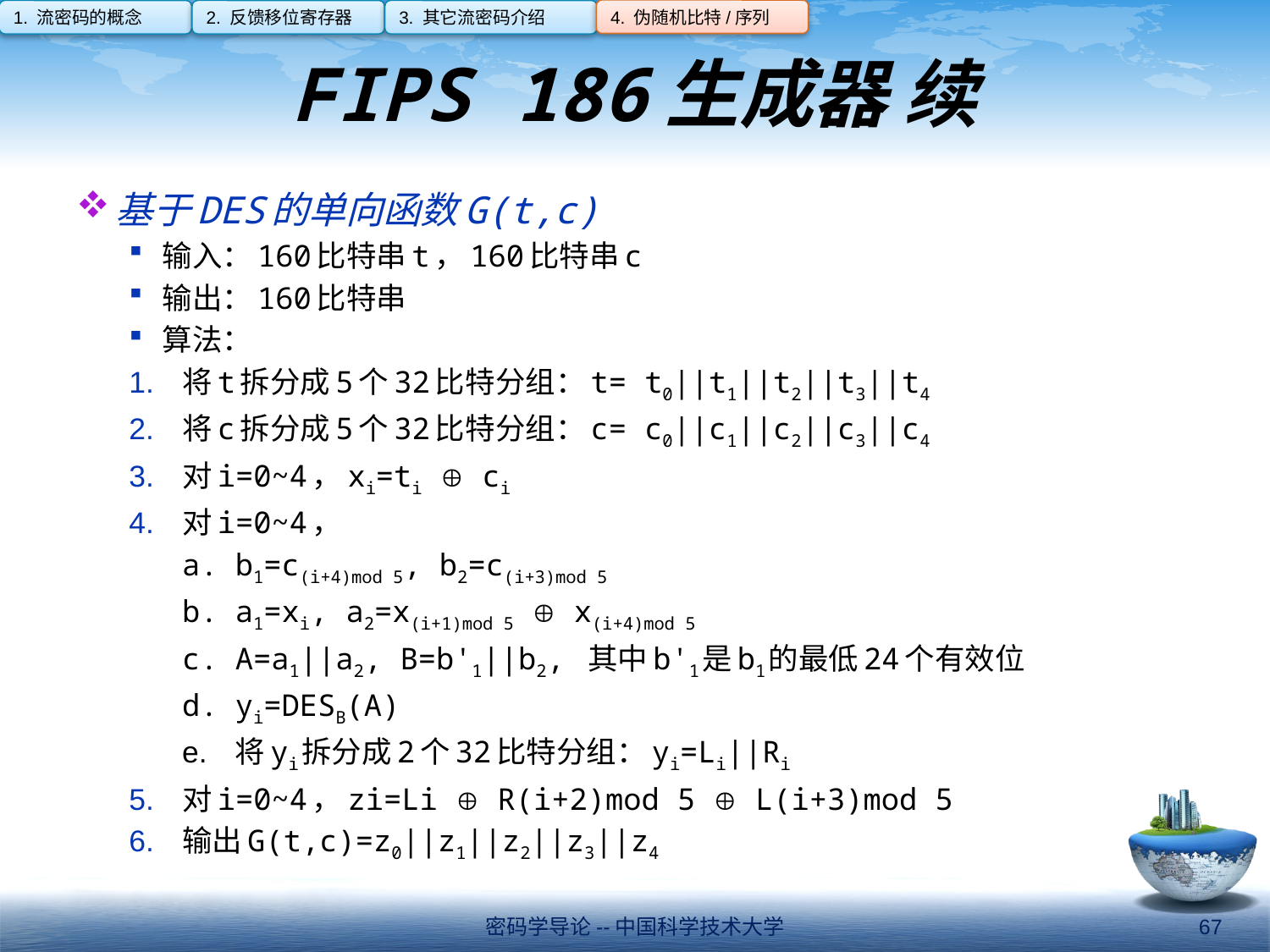

4. 伪随机比特/序列
1. 流密码的概念
2. 反馈移位寄存器
3. 其它流密码介绍
# FIPS 186生成器 续
基于DES的单向函数G(t,c)
输入：160比特串t，160比特串c
输出：160比特串
算法：
将t拆分成5个32比特分组：t= t0||t1||t2||t3||t4
将c拆分成5个32比特分组：c= c0||c1||c2||c3||c4
对i=0~4，xi=ti ⊕ ci
对i=0~4，
b1=c(i+4)mod 5, b2=c(i+3)mod 5
a1=xi, a2=x(i+1)mod 5 ⊕ x(i+4)mod 5
A=a1||a2, B=b'1||b2, 其中b'1是b1的最低24个有效位
yi=DESB(A)
将yi拆分成2个32比特分组：yi=Li||Ri
对i=0~4，zi=Li ⊕ R(i+2)mod 5 ⊕ L(i+3)mod 5
输出G(t,c)=z0||z1||z2||z3||z4

密码学导论--中国科学技术大学
67